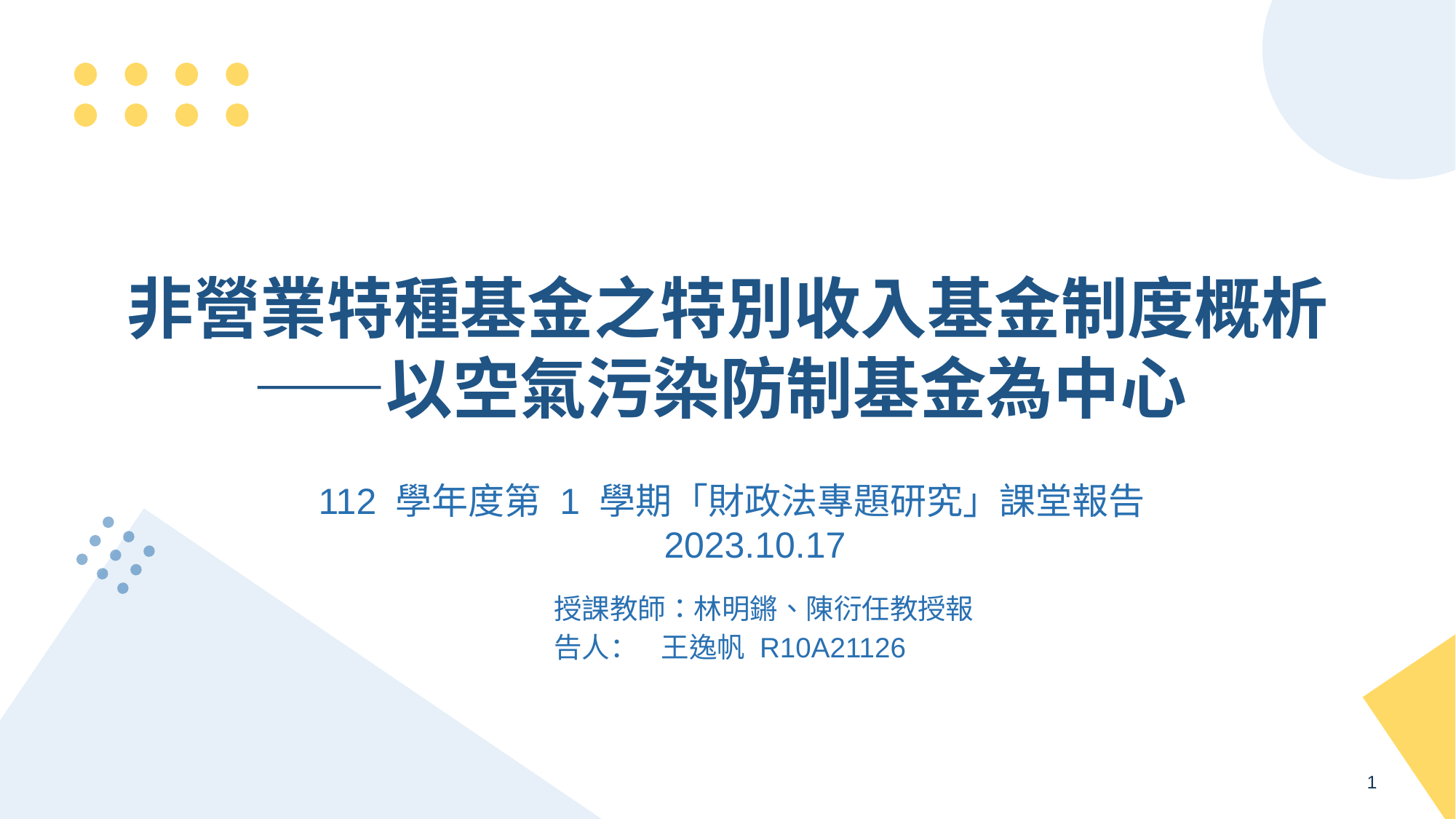

# 非營業特種基金之特別收入基金制度概析 ——以空氣污染防制基金為中心
112 學年度第 1 學期「財政法專題研究」課堂報告2023.10.17

授課教師：林明鏘、陳衍任教授報告人：   王逸帆 R10A21126